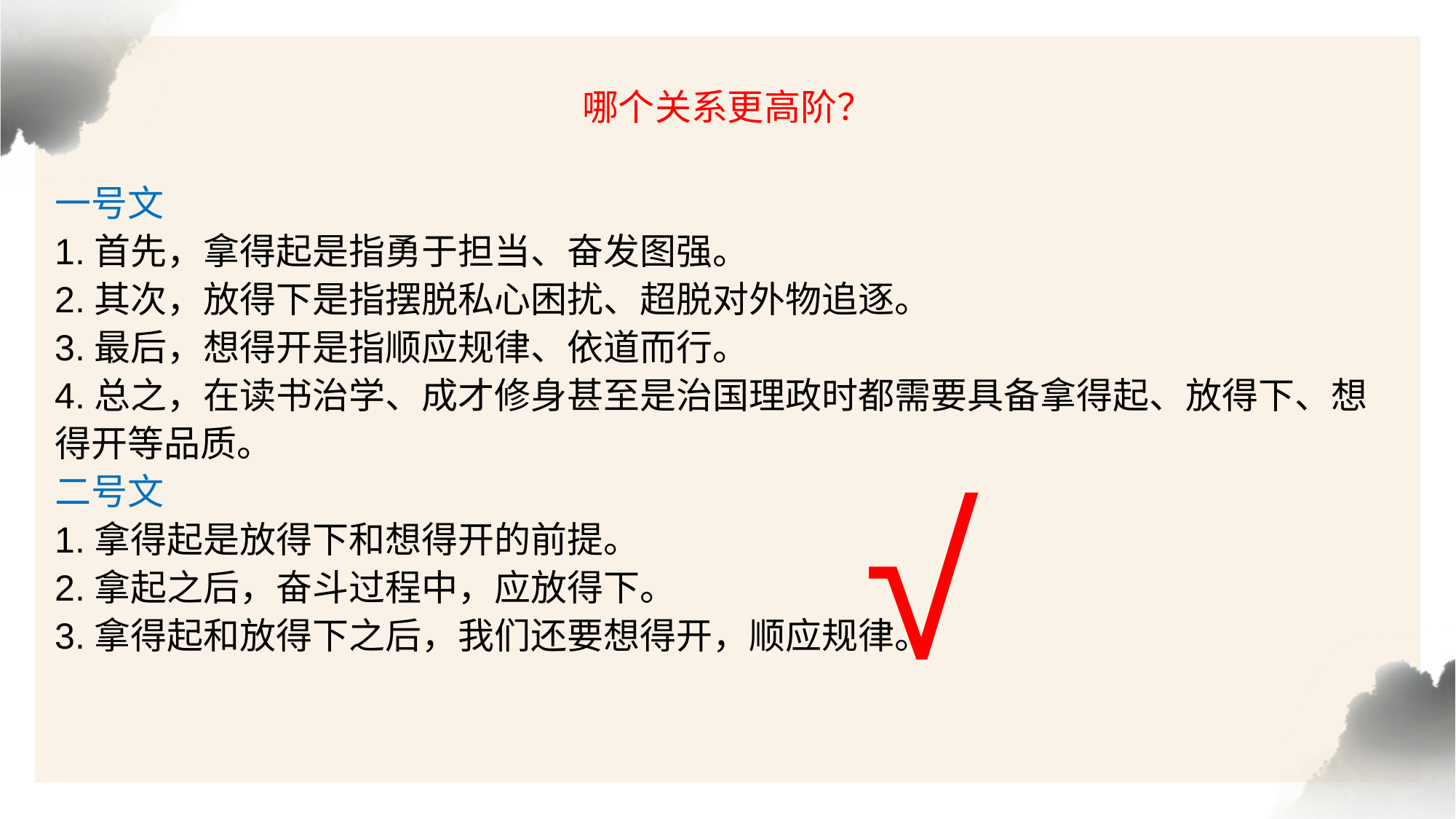

哪个关系更高阶？

一号文
1.首先，拿得起是指勇于担当、奋发图强。
2.其次，放得下是指摆脱私心困扰、超脱对外物追逐。
3.最后，想得开是指顺应规律、依道而行。
4.总之，在读书治学、成才修身甚至是治国理政时都需要具备拿得起、放得下、想得开等品质。
二号文
1.拿得起是放得下和想得开的前提。
2.拿起之后，奋斗过程中，应放得下。
3.拿得起和放得下之后，我们还要想得开，顺应规律。
√